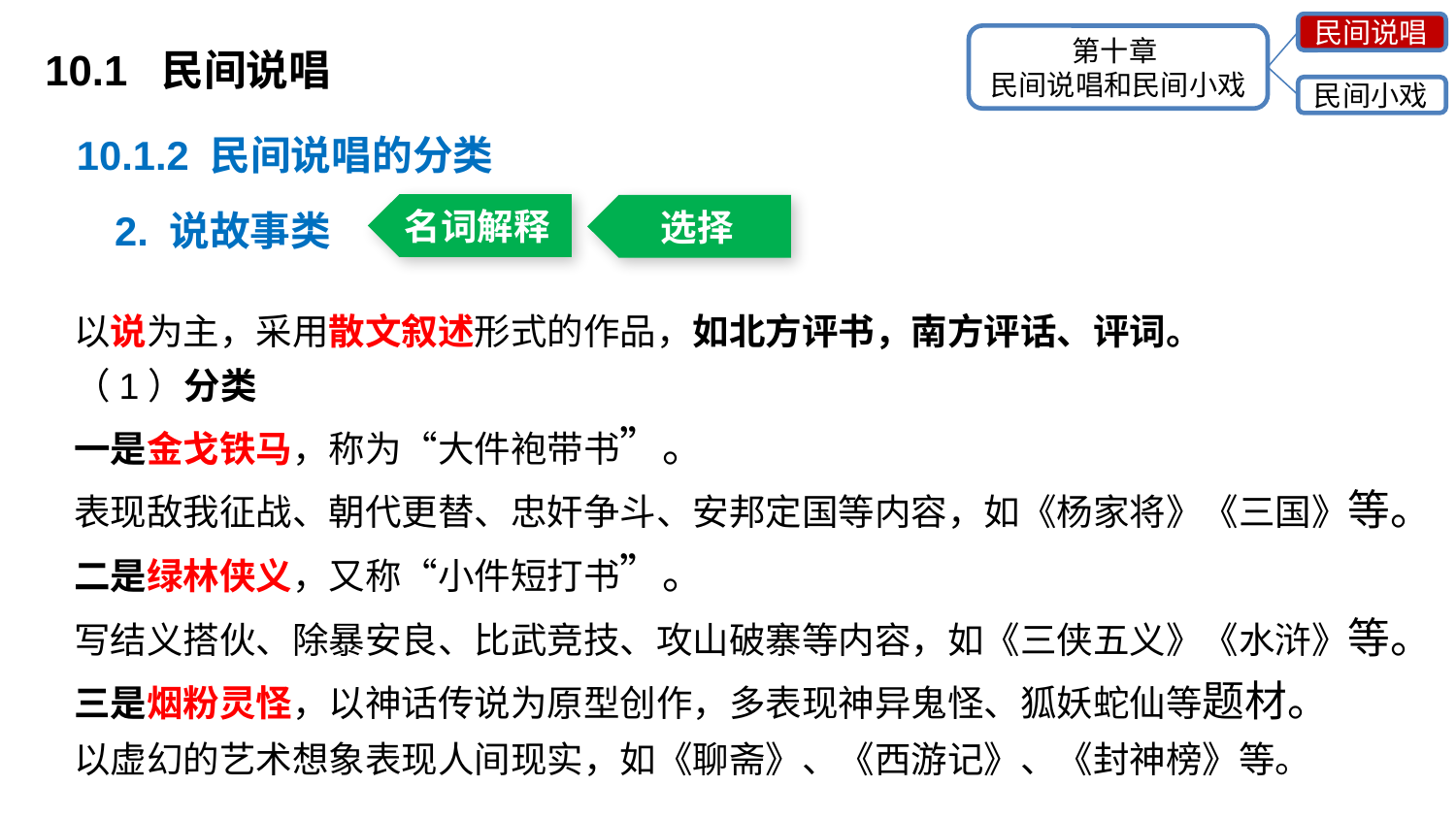

10.1  民间说唱
民间说唱
第十章
民间说唱和民间小戏
民间小戏
10.1.2 民间说唱的分类
名词解释
选择
2. 说故事类
以说为主，采用散文叙述形式的作品，如北方评书，南方评话、评词。
（1）分类
一是金戈铁马，称为“大件袍带书”。
表现敌我征战、朝代更替、忠奸争斗、安邦定国等内容，如《杨家将》《三国》等。
二是绿林侠义，又称“小件短打书”。
写结义搭伙、除暴安良、比武竞技、攻山破寨等内容，如《三侠五义》《水浒》等。
三是烟粉灵怪，以神话传说为原型创作，多表现神异鬼怪、狐妖蛇仙等题材。
以虚幻的艺术想象表现人间现实，如《聊斋》、《西游记》、《封神榜》等。